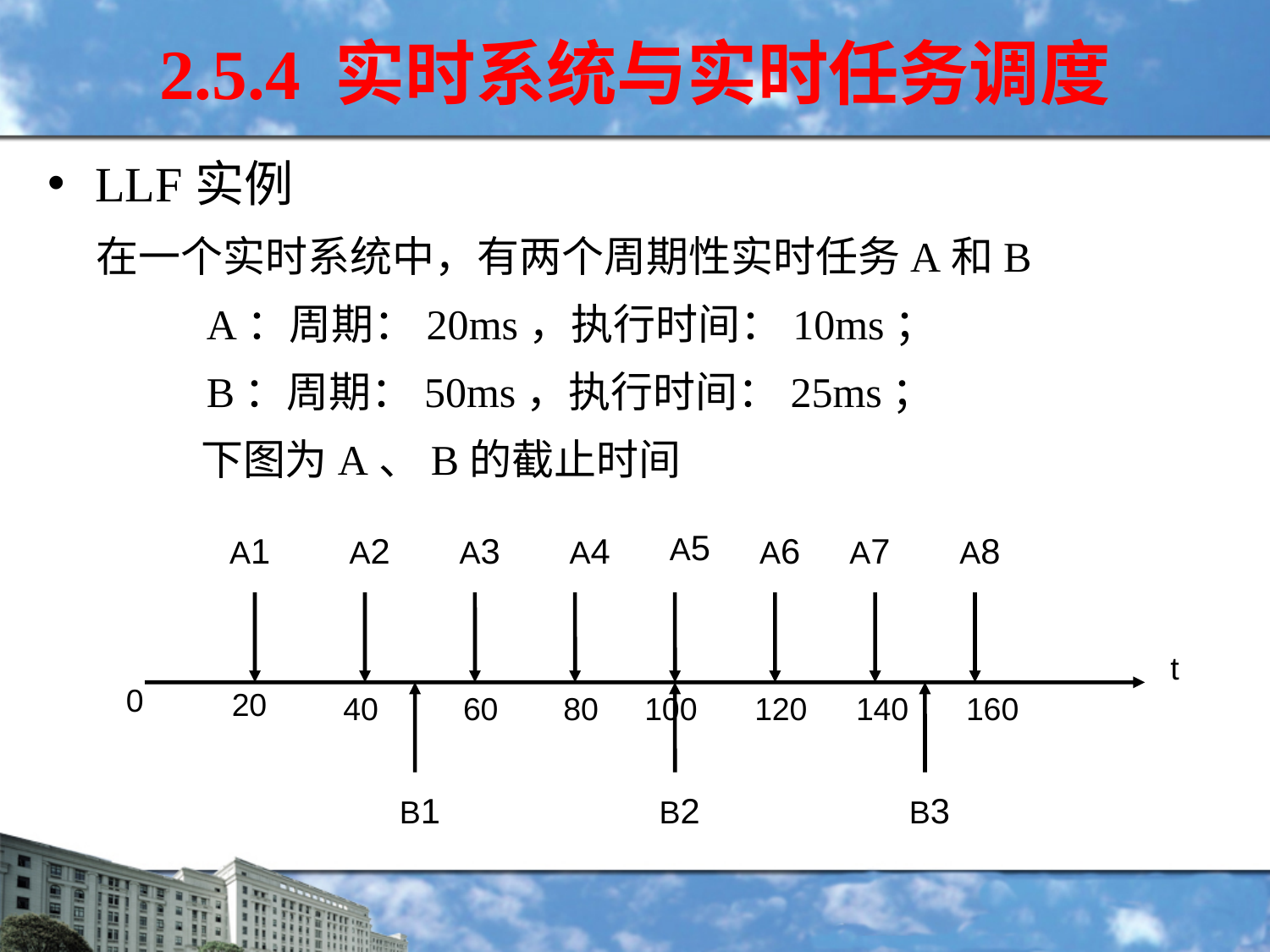

2.5.4 实时系统与实时任务调度
LLF实例
    在一个实时系统中，有两个周期性实时任务A和B
               A：周期：20ms，执行时间：10ms；
               B：周期：50ms，执行时间：25ms；
               下图为A、B的截止时间

A5
A1
A2
A3
A4
A6
A7
A8

t
0
20

40

60
80
100

120
140

160
B1
B2
B3